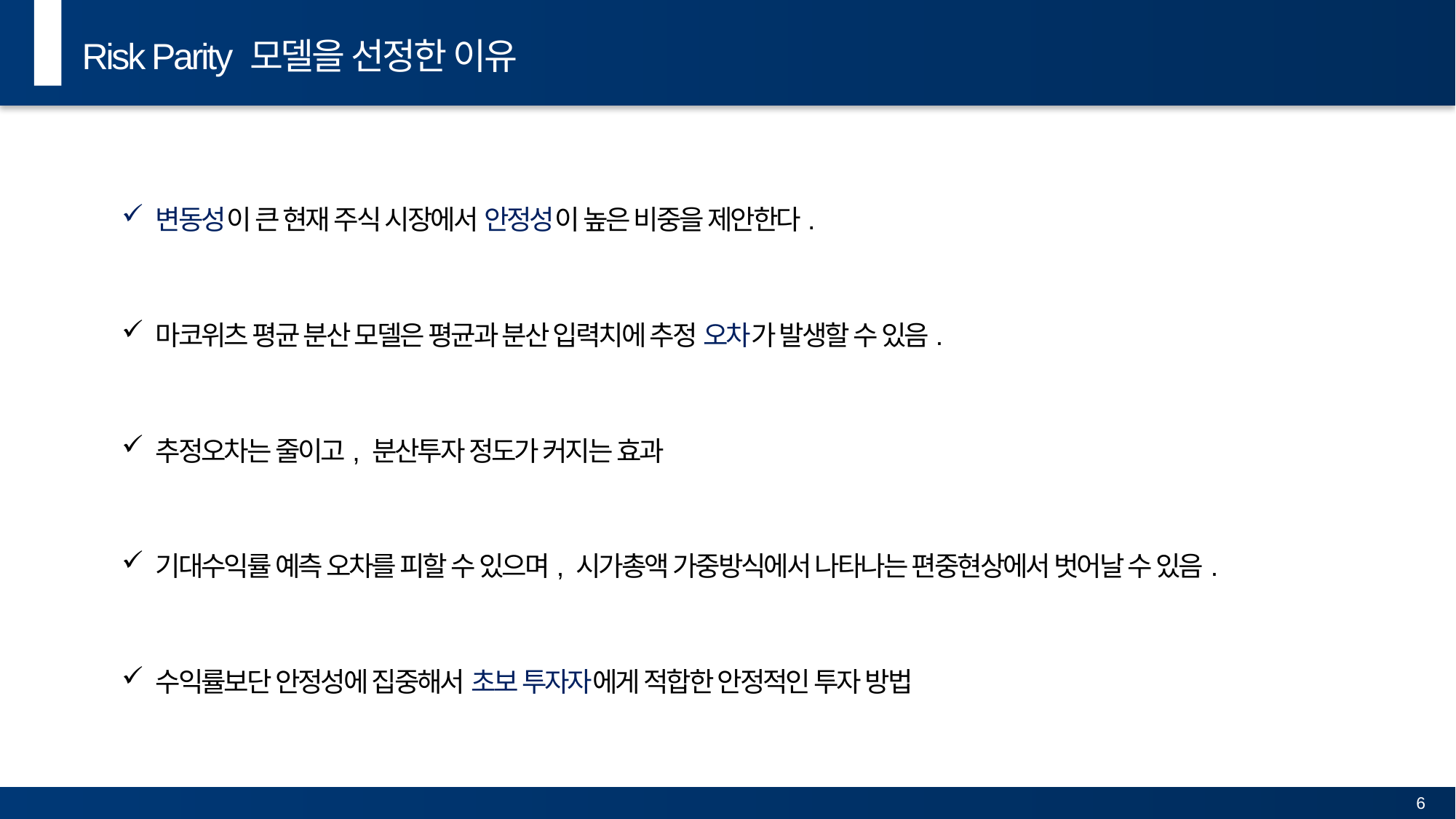

Risk Parity 모델을 선정한 이유

변동성이 큰 현재 주식 시장에서 안정성이 높은 비중을 제안한다.

마코위츠 평균 분산 모델은 평균과 분산 입력치에 추정 오차가 발생할 수 있음.

추정오차는 줄이고, 분산투자 정도가 커지는 효과

기대수익률 예측 오차를 피할 수 있으며, 시가총액 가중방식에서 나타나는 편중현상에서 벗어날 수 있음.

수익률보단 안정성에 집중해서 초보 투자자에게 적합한 안정적인 투자 방법

6